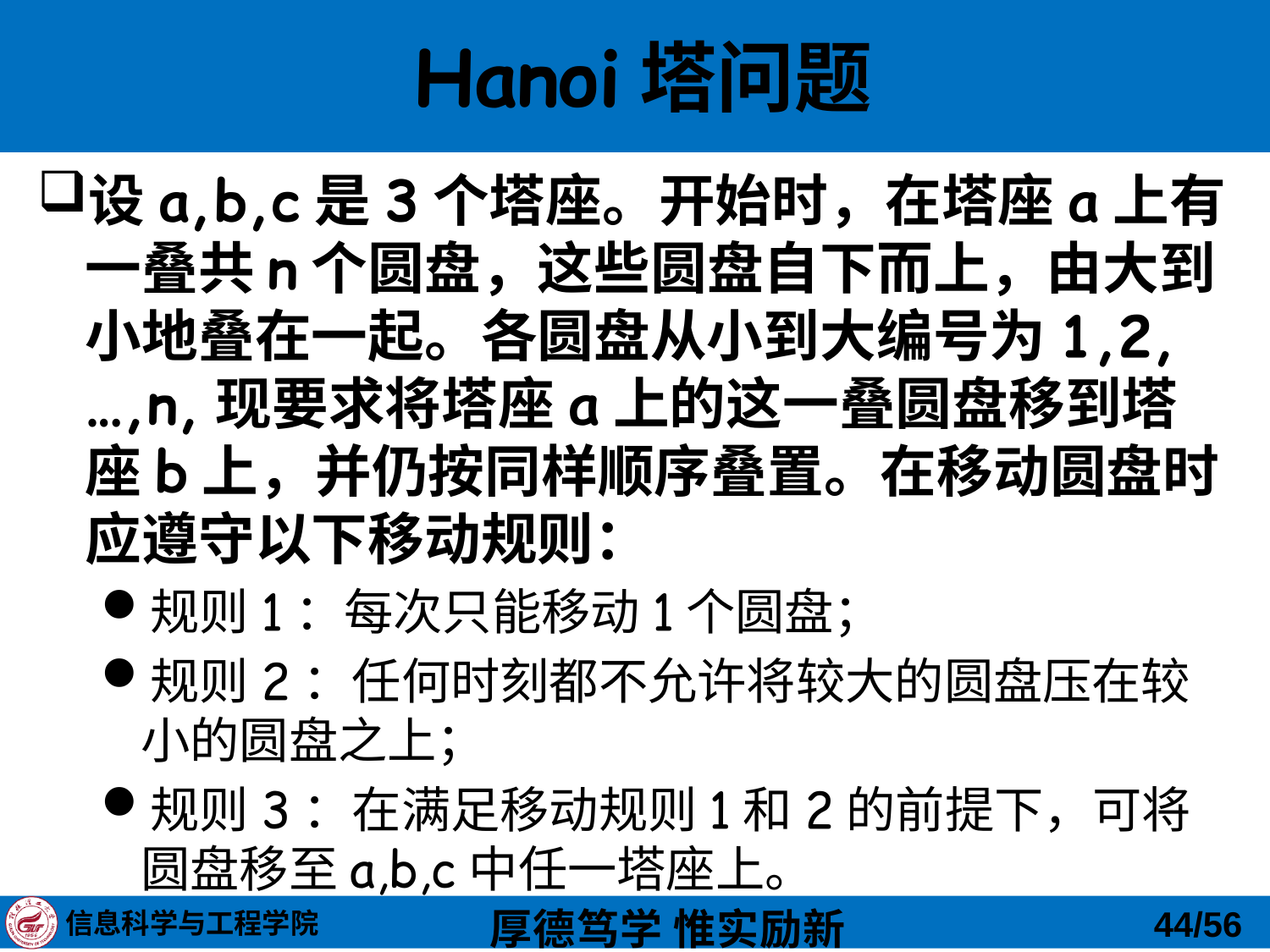

# Hanoi塔问题
设a,b,c是3个塔座。开始时，在塔座a上有一叠共n个圆盘，这些圆盘自下而上，由大到小地叠在一起。各圆盘从小到大编号为1,2,…,n,现要求将塔座a上的这一叠圆盘移到塔座b上，并仍按同样顺序叠置。在移动圆盘时应遵守以下移动规则：
规则1：每次只能移动1个圆盘；
规则2：任何时刻都不允许将较大的圆盘压在较小的圆盘之上；
规则3：在满足移动规则1和2的前提下，可将圆盘移至a,b,c中任一塔座上。

44/56